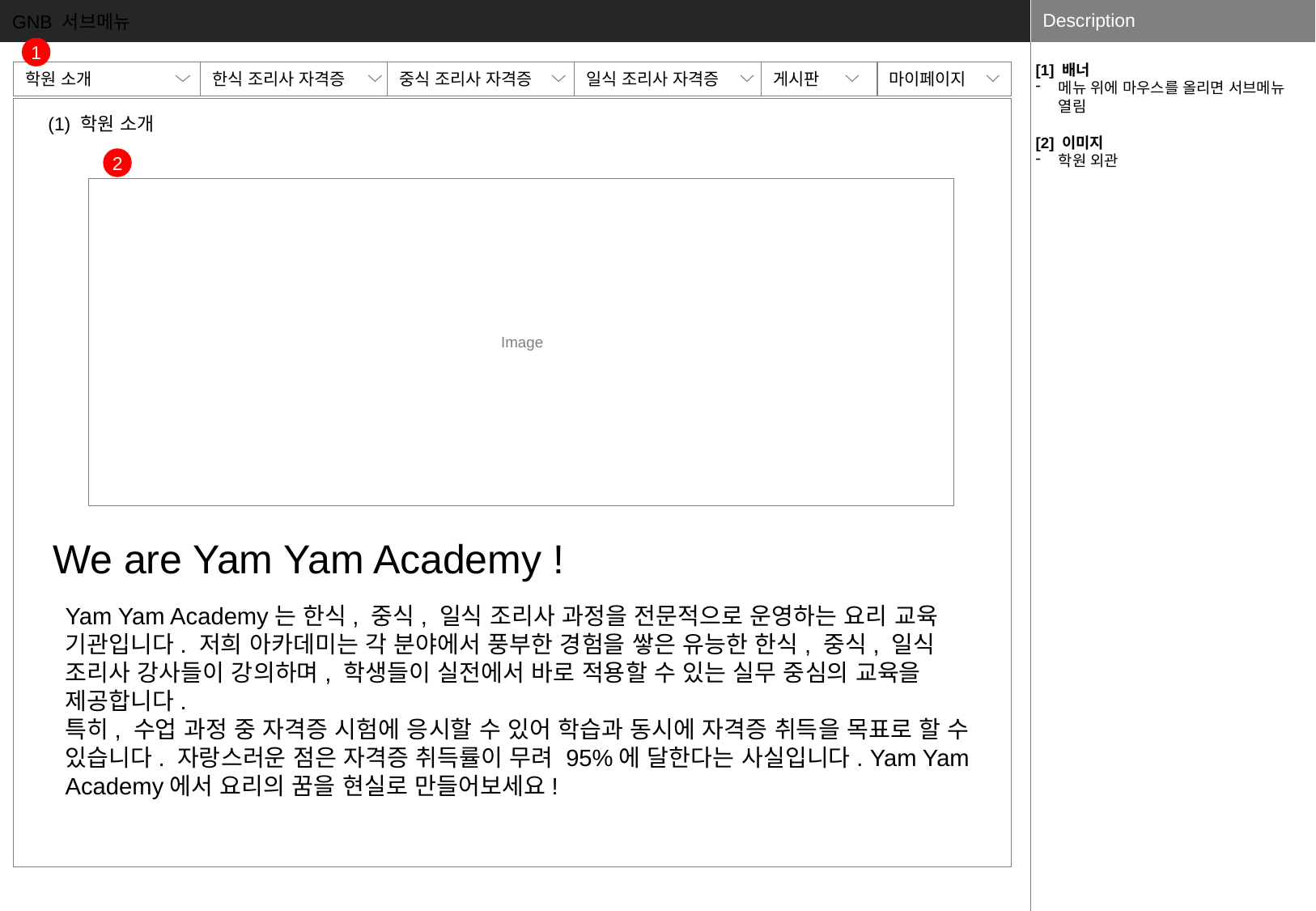

GNB 서브메뉴
1

[1] 배너
메뉴 위에 마우스를 올리면 서브메뉴 열림

[2] 이미지
학원 외관

학원 소개
한식 조리사 자격증
중식 조리사 자격증
일식 조리사 자격증
게시판
마이페이지

(1) 학원 소개
2
|  |
| --- |
Image
We are Yam Yam Academy !

Yam Yam Academy는 한식, 중식, 일식 조리사 과정을 전문적으로 운영하는 요리 교육 기관입니다. 저희 아카데미는 각 분야에서 풍부한 경험을 쌓은 유능한 한식, 중식, 일식 조리사 강사들이 강의하며, 학생들이 실전에서 바로 적용할 수 있는 실무 중심의 교육을 제공합니다.
특히, 수업 과정 중 자격증 시험에 응시할 수 있어 학습과 동시에 자격증 취득을 목표로 할 수 있습니다. 자랑스러운 점은 자격증 취득률이 무려 95%에 달한다는 사실입니다. Yam Yam Academy에서 요리의 꿈을 현실로 만들어보세요!

공지사항
커뮤니티
자주 하는 질문
상품문의
아이디 찾기
비밀번호 찾기
라라마켓 소개
대표인사말
찾아오시는 길